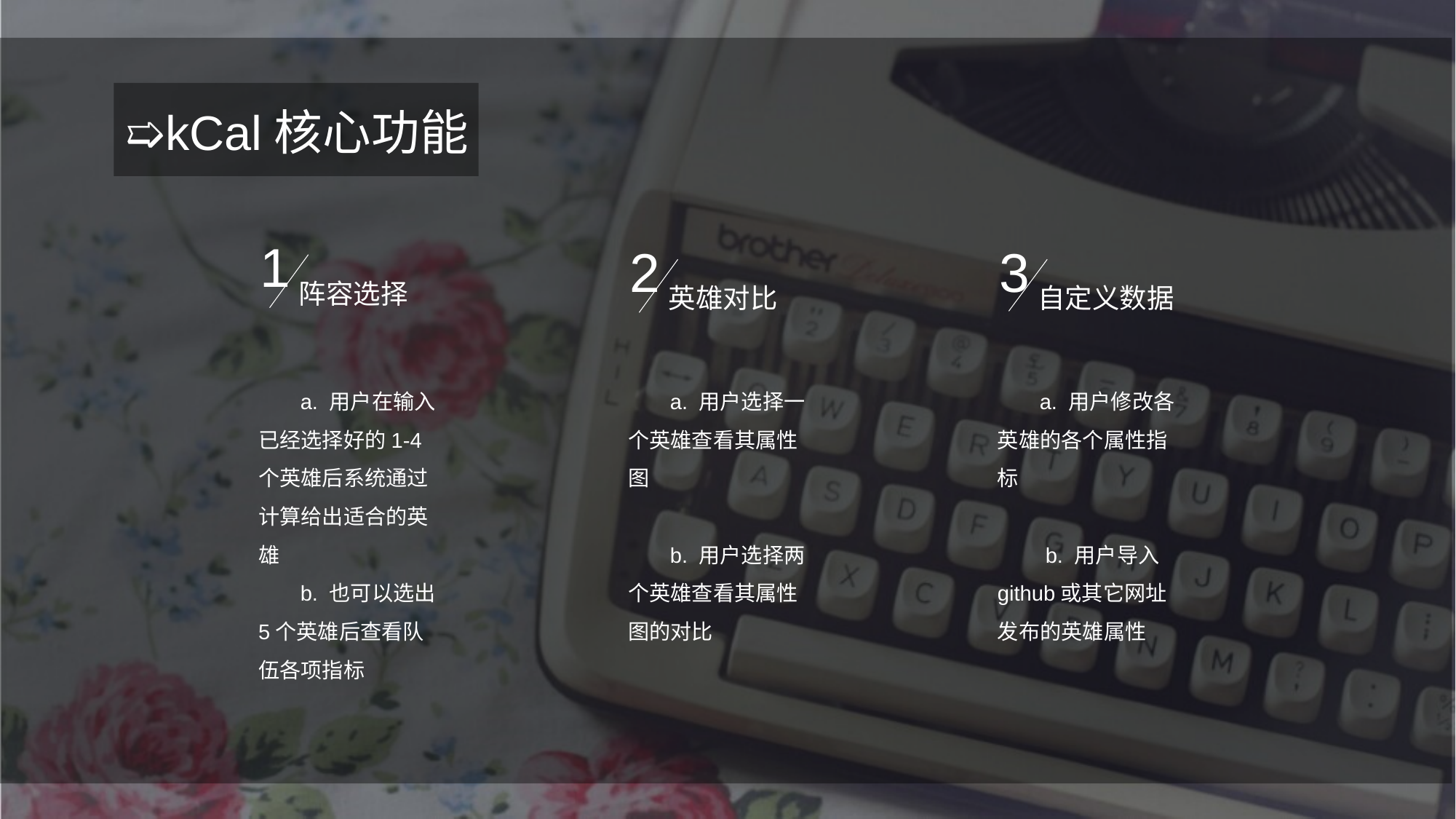

➯kCal核心功能

1
2
3

阵容选择
英雄对比
自定义数据
       a. 用户在输入已经选择好的1-4个英雄后系统通过计算给出适合的英雄
       b. 也可以选出5个英雄后查看队伍各项指标
       a. 用户选择一个英雄查看其属性图

       b. 用户选择两个英雄查看其属性图的对比
       a. 用户修改各英雄的各个属性指标

        b. 用户导入github或其它网址发布的英雄属性